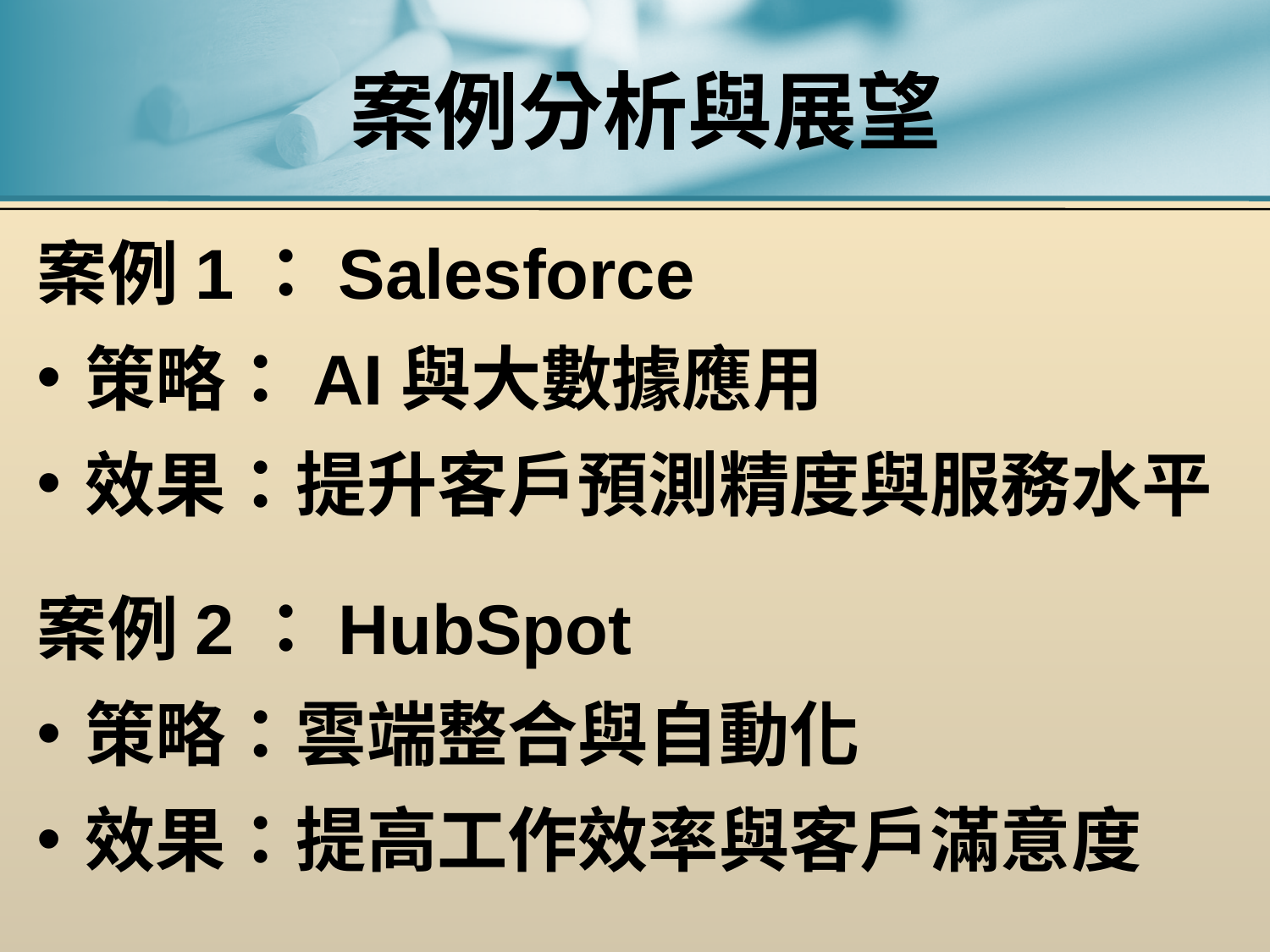

# 案例分析與展望
案例1：Salesforce
策略：AI與大數據應用
效果：提升客戶預測精度與服務水平
案例2：HubSpot
策略：雲端整合與自動化
效果：提高工作效率與客戶滿意度